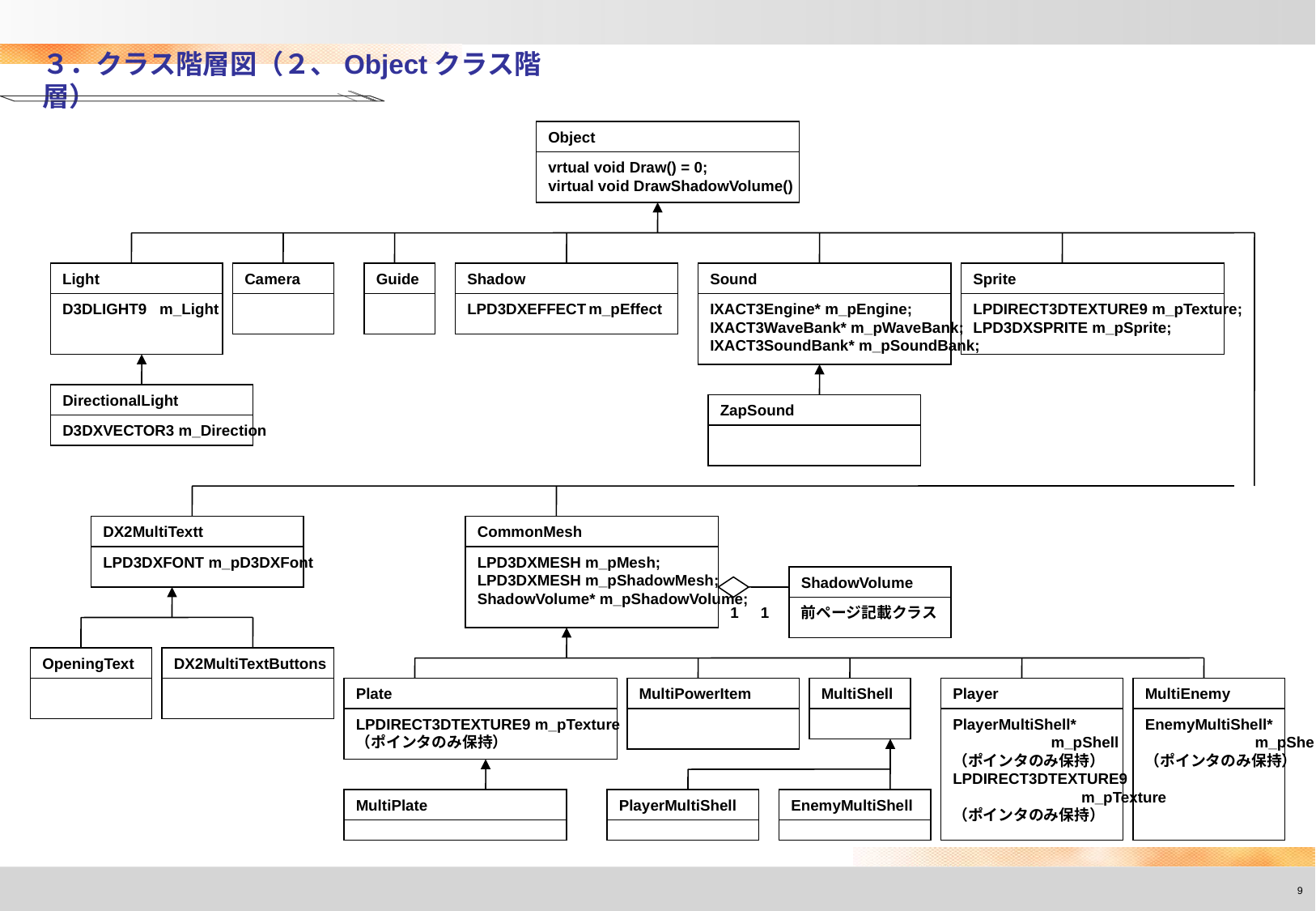

３．クラス階層図（２、Objectクラス階層）

Object
vrtual void Draw() = 0;
virtual void DrawShadowVolume()

Light
Camera
Guide
Shadow
Sound
Sprite
D3DLIGHT9   m_Light

LPD3DXEFFECT	m_pEffect
IXACT3Engine* m_pEngine;
IXACT3WaveBank* m_pWaveBank;
IXACT3SoundBank* m_pSoundBank;
LPDIRECT3DTEXTURE9 m_pTexture;
LPD3DXSPRITE m_pSprite;

DirectionalLight
ZapSound
D3DXVECTOR3 m_Direction

DX2MultiTextt
CommonMesh
LPD3DXFONT m_pD3DXFont
LPD3DXMESH m_pMesh;
LPD3DXMESH m_pShadowMesh;
ShadowVolume* m_pShadowVolume;
ShadowVolume

1
1
前ページ記載クラス

OpeningText
DX2MultiTextButtons

Plate
MultiPowerItem
MultiShell
Player
MultiEnemy
LPDIRECT3DTEXTURE9 m_pTexture
（ポインタのみ保持）

PlayerMultiShell*
　　　　　　 m_pShell
（ポインタのみ保持）
LPDIRECT3DTEXTURE9
　　　　 　　　　m_pTexture
（ポインタのみ保持）
EnemyMultiShell*
　　　　　　　m_pShell
（ポインタのみ保持）

MultiPlate
PlayerMultiShell
EnemyMultiShell

9